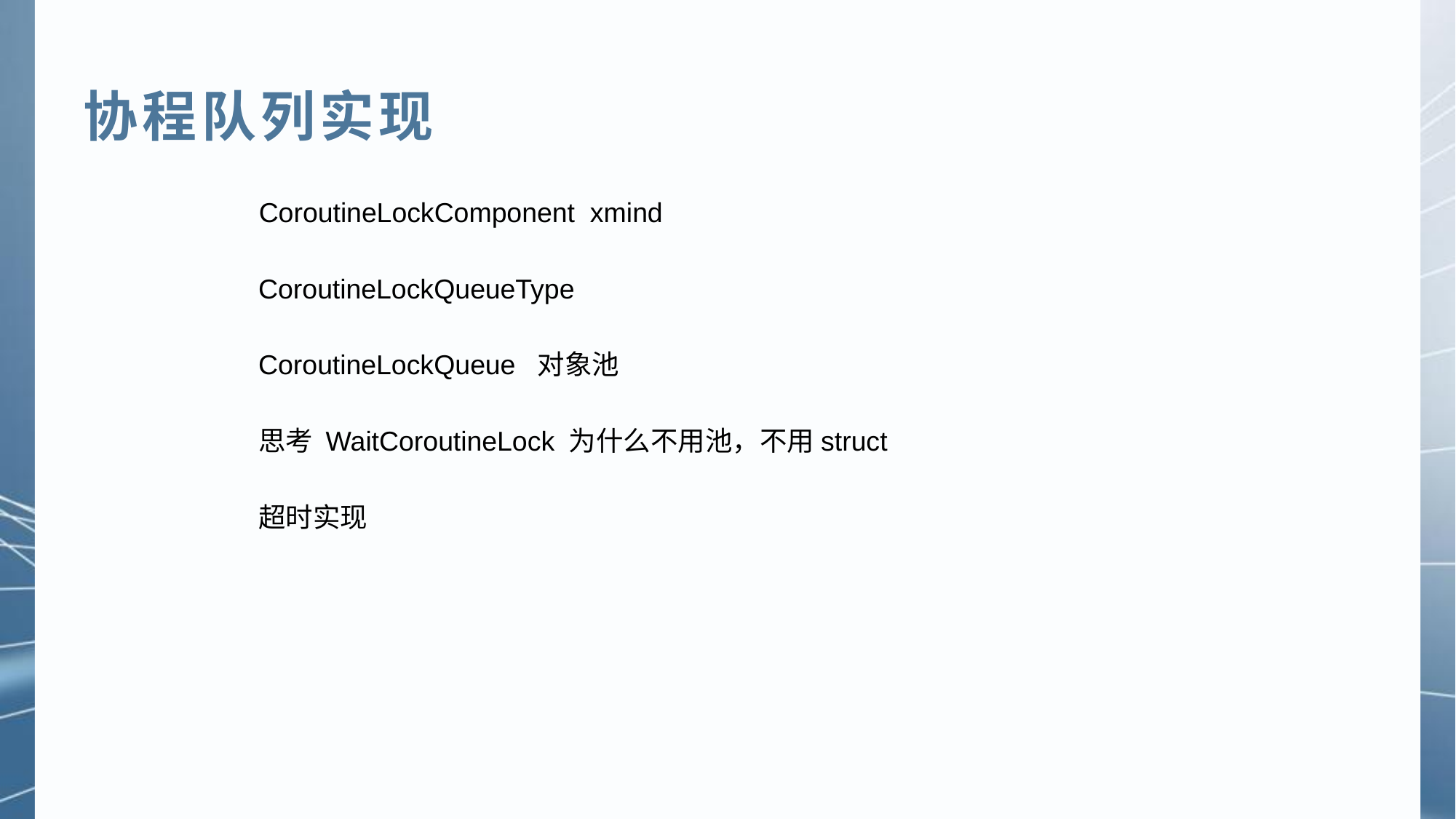

协程队列实现
CoroutineLockComponent  xmind
CoroutineLockQueueType
CoroutineLockQueue  对象池
思考 WaitCoroutineLock 为什么不用池，不用struct
超时实现